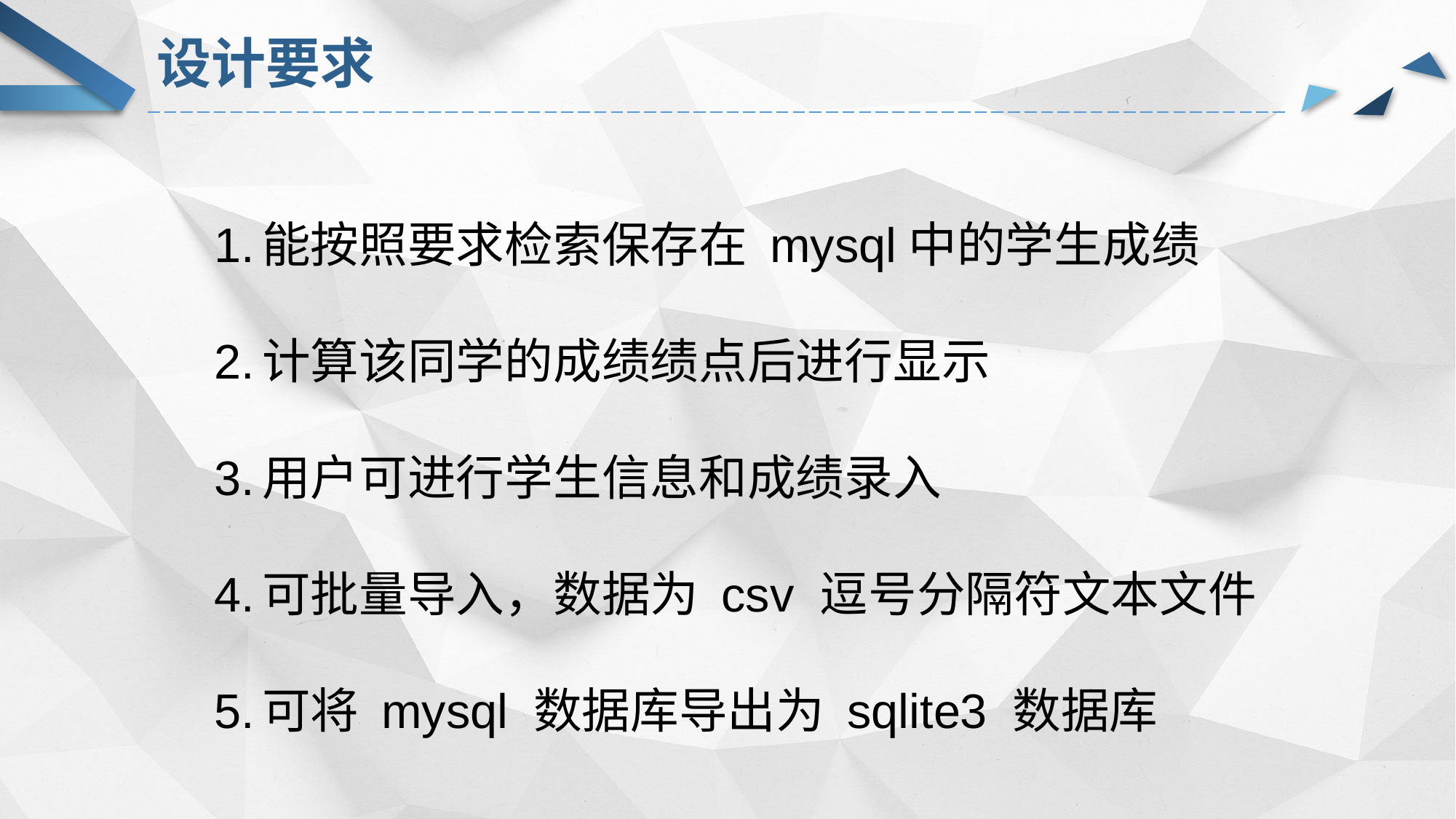

# 设计要求
能按照要求检索保存在 mysql中的学生成绩
计算该同学的成绩绩点后进行显示
用户可进行学生信息和成绩录入
可批量导入，数据为 csv 逗号分隔符文本文件
可将 mysql 数据库导出为 sqlite3 数据库